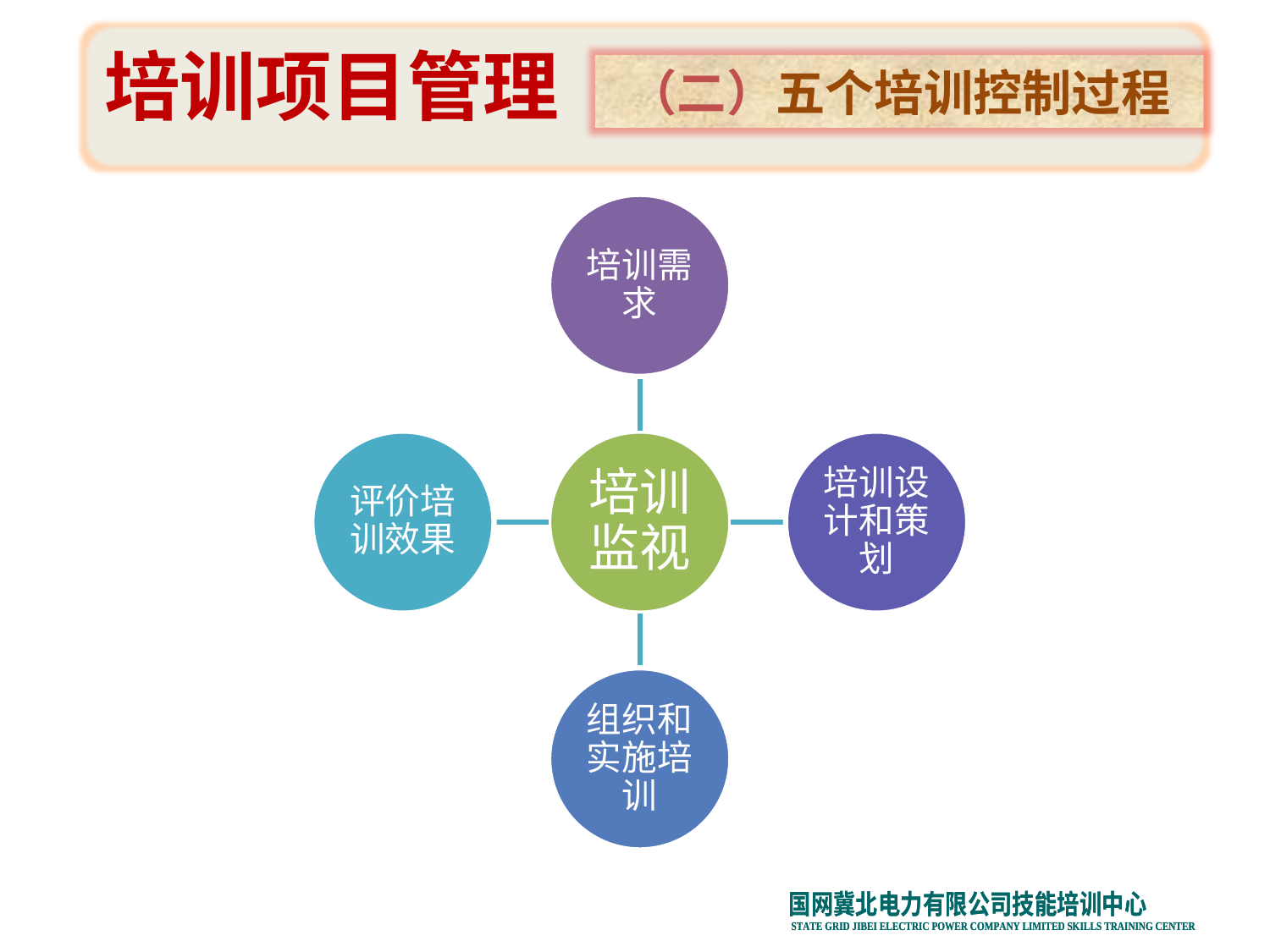

培训项目管理
（二）五个培训控制过程
某电信行业岗前培训计划

培训监视

培训需求

培训设计和策划

组织和实施培训

评价培训效果

教

材

开

发